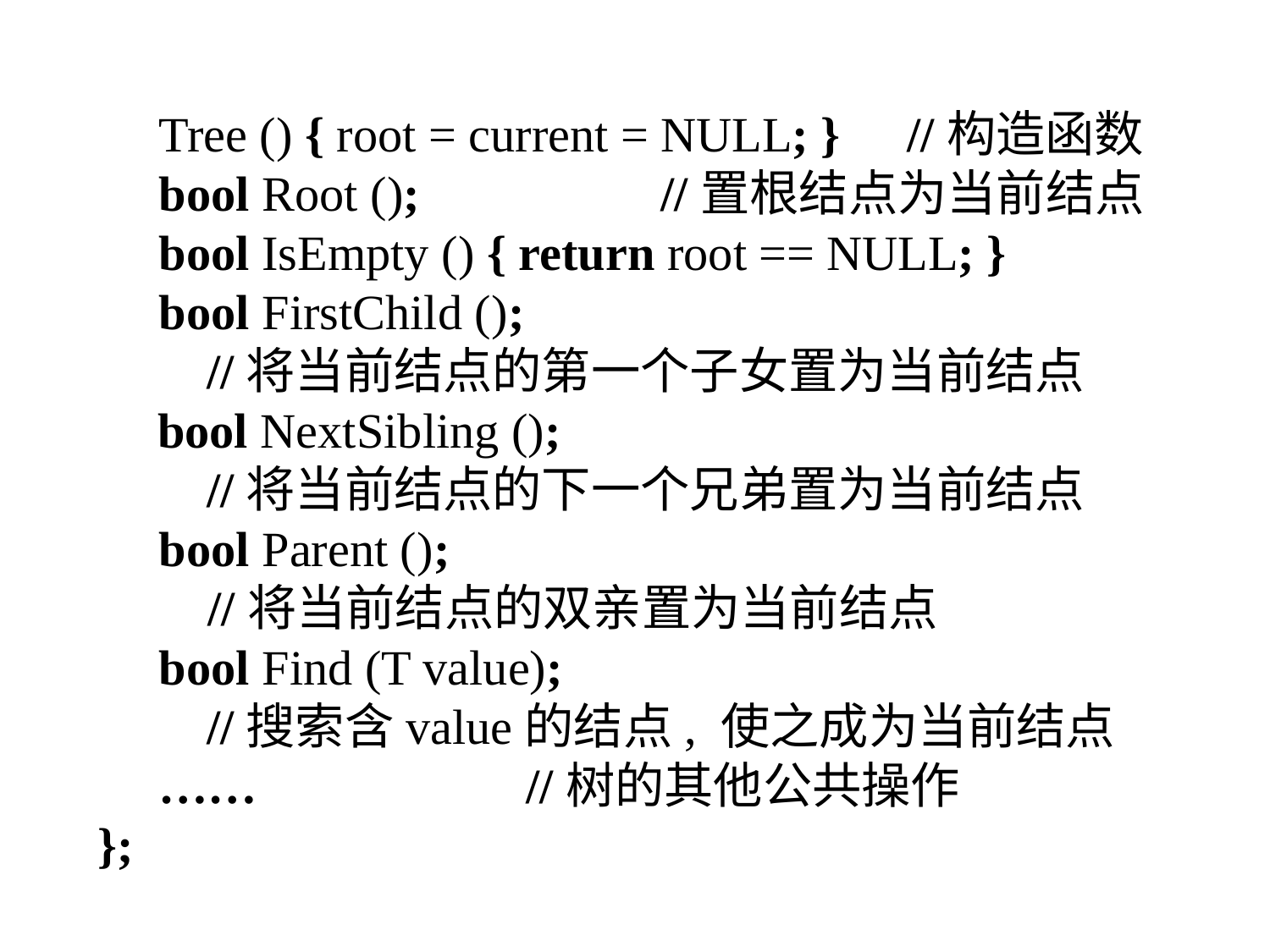

Tree () { root = current = NULL; }	//构造函数
     bool Root ();	           //置根结点为当前结点
     bool IsEmpty () { return root == NULL; }
     bool FirstChild ();
	     //将当前结点的第一个子女置为当前结点
	 bool NextSibling ();
	     //将当前结点的下一个兄弟置为当前结点
     bool Parent ();
         //将当前结点的双亲置为当前结点
     bool Find (T value);
	     //搜索含value的结点, 使之成为当前结点
     …… 			//树的其他公共操作
};